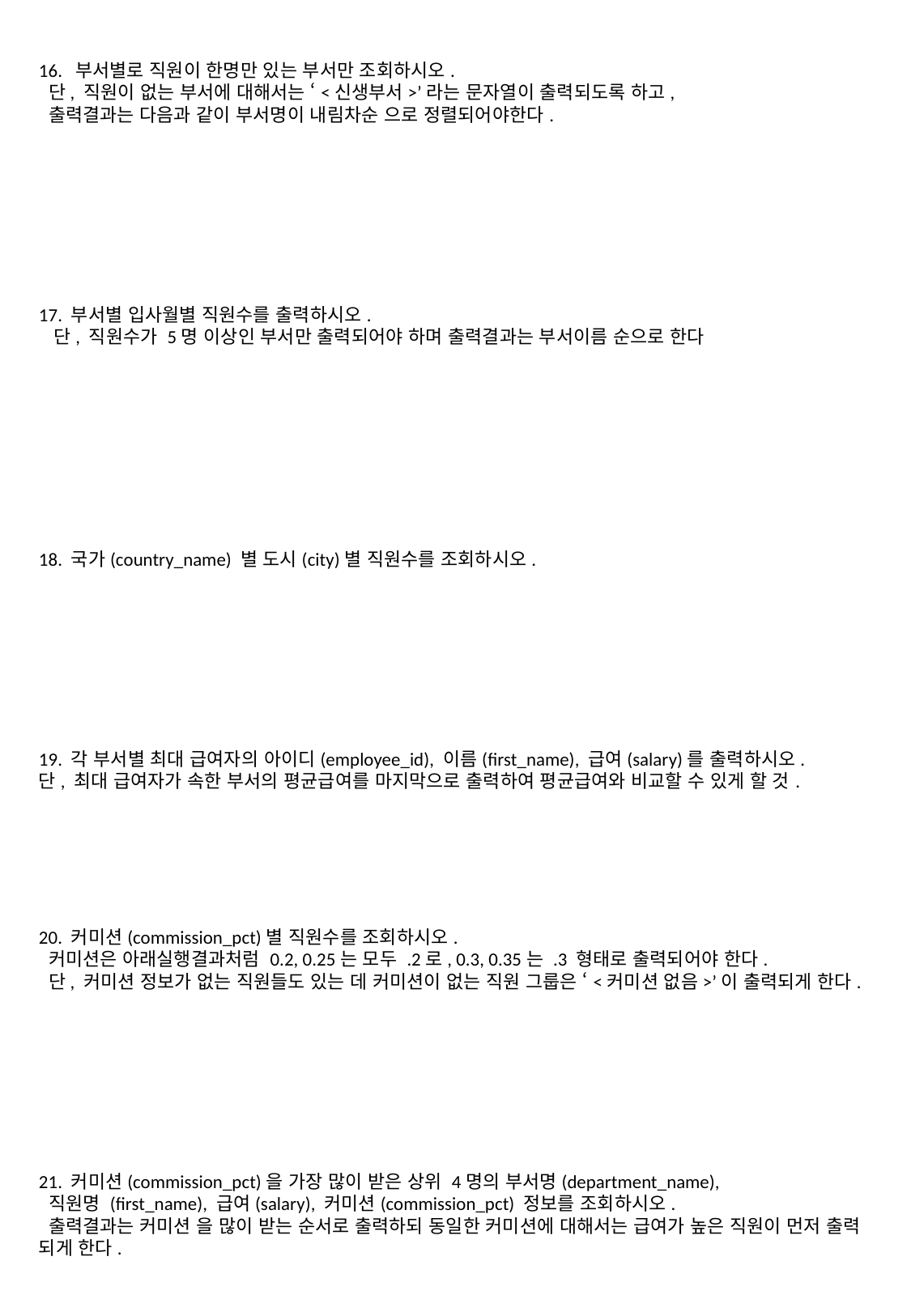

16.  부서별로 직원이 한명만 있는 부서만 조회하시오.
 단, 직원이 없는 부서에 대해서는 ‘<신생부서>’라는 문자열이 출력되도록 하고,
 출력결과는 다음과 같이 부서명이 내림차순 으로 정렬되어야한다.

17. 부서별 입사월별 직원수를 출력하시오.
  단, 직원수가 5명 이상인 부서만 출력되어야 하며 출력결과는 부서이름 순으로 한다

18. 국가(country_name) 별 도시(city)별 직원수를 조회하시오.

19. 각 부서별 최대 급여자의 아이디(employee_id), 이름(first_name), 급여(salary)를 출력하시오.
단, 최대 급여자가 속한 부서의 평균급여를 마지막으로 출력하여 평균급여와 비교할 수 있게 할 것.

20. 커미션(commission_pct)별 직원수를 조회하시오.
 커미션은 아래실행결과처럼 0.2, 0.25는 모두 .2로, 0.3, 0.35는 .3 형태로 출력되어야 한다.
 단, 커미션 정보가 없는 직원들도 있는 데 커미션이 없는 직원 그룹은 ‘<커미션 없음>’이 출력되게 한다.

21. 커미션(commission_pct)을 가장 많이 받은 상위 4명의 부서명(department_name),
 직원명 (first_name), 급여(salary), 커미션(commission_pct) 정보를 조회하시오.
 출력결과는 커미션 을 많이 받는 순서로 출력하되 동일한 커미션에 대해서는 급여가 높은 직원이 먼저 출력 되게 한다.